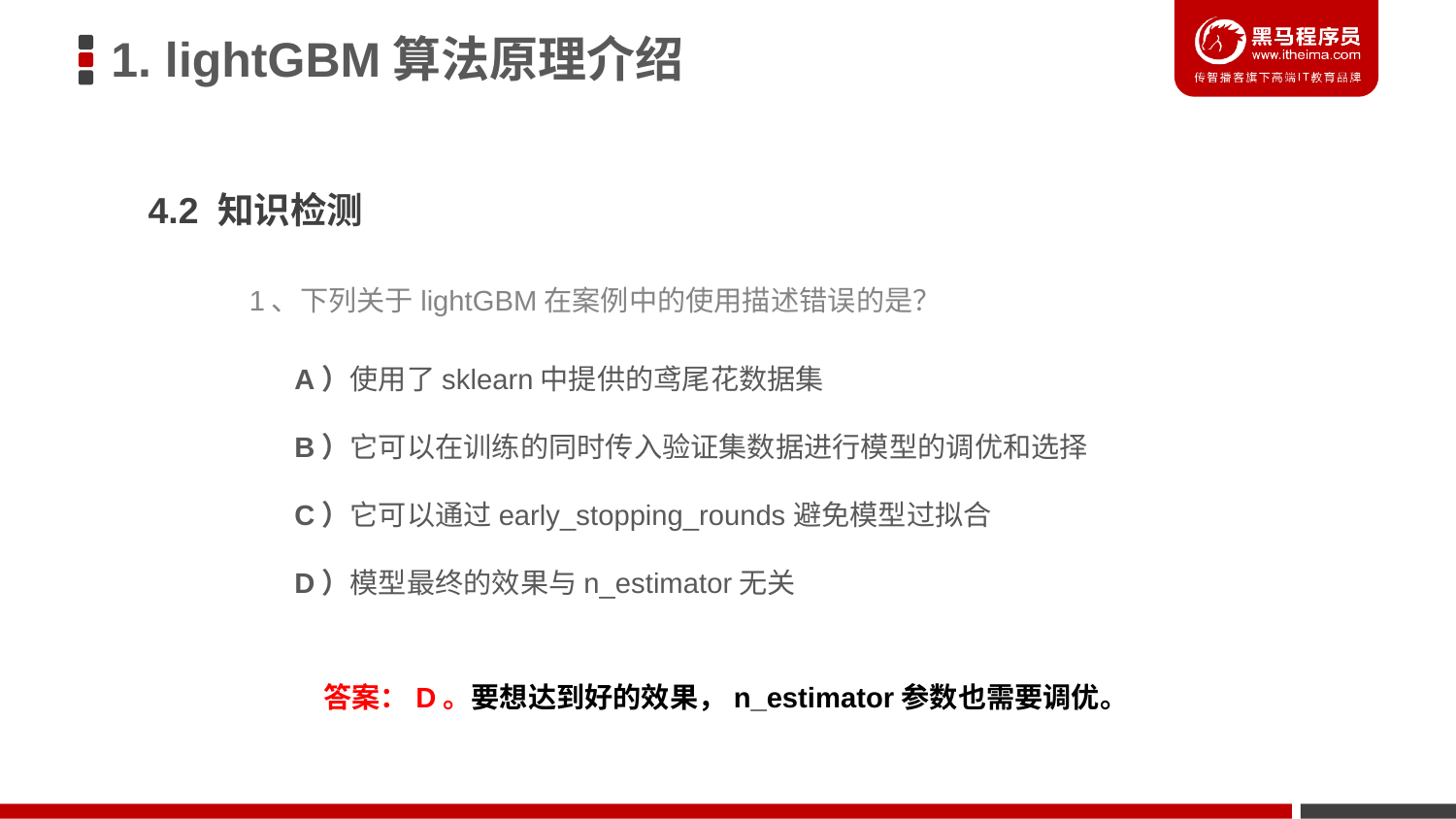

1. lightGBM算法原理介绍
4.2 知识检测
1、下列关于lightGBM在案例中的使用描述错误的是？
A）使用了sklearn中提供的鸢尾花数据集

B）它可以在训练的同时传入验证集数据进行模型的调优和选择

C）它可以通过early_stopping_rounds避免模型过拟合

D）模型最终的效果与n_estimator无关
答案：D。要想达到好的效果，n_estimator参数也需要调优。